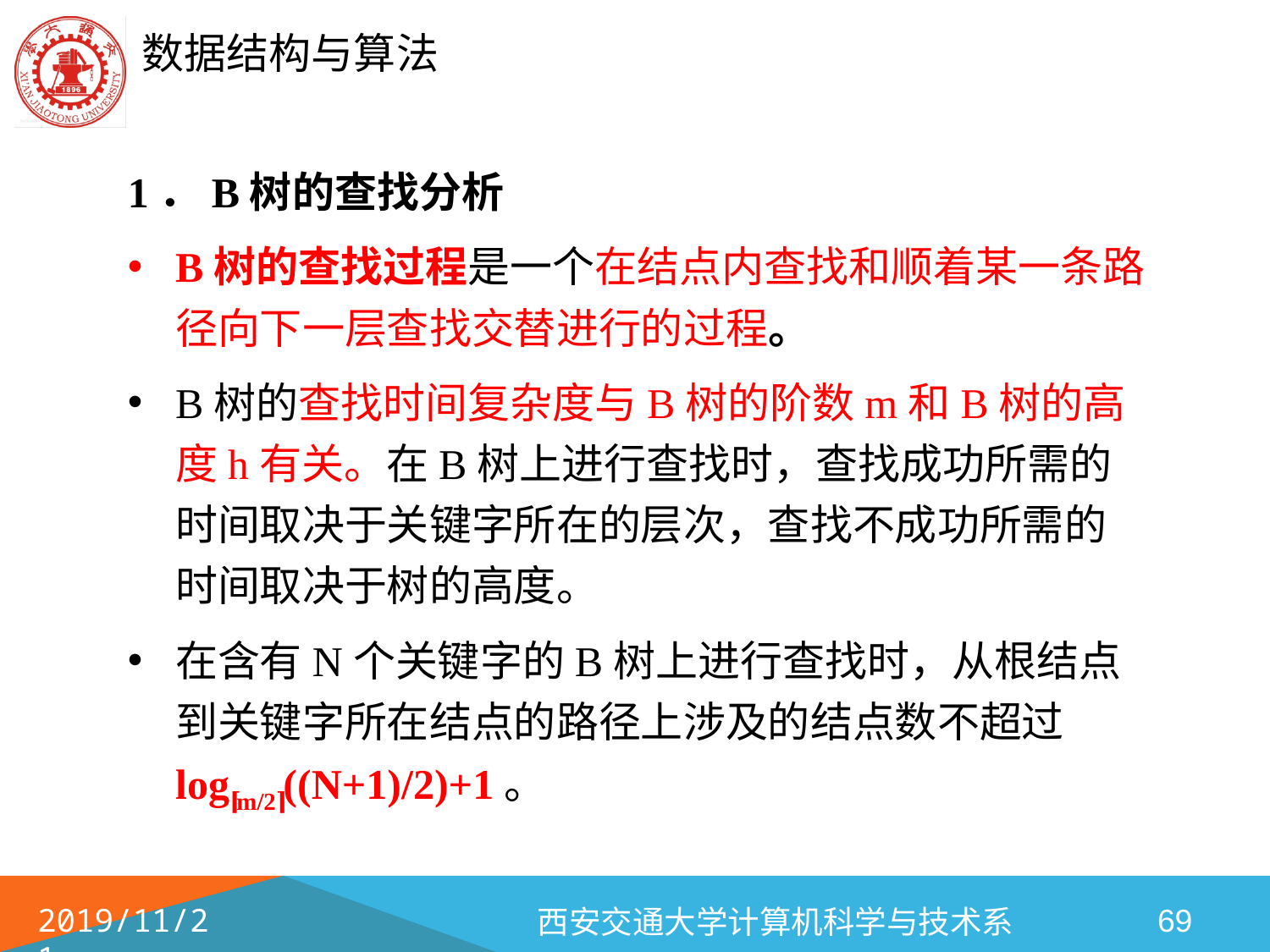

1．B树的查找分析
B树的查找过程是一个在结点内查找和顺着某一条路径向下一层查找交替进行的过程。
B树的查找时间复杂度与B树的阶数m和B树的高度h有关。在B树上进行查找时，查找成功所需的时间取决于关键字所在的层次，查找不成功所需的时间取决于树的高度。
在含有N个关键字的B树上进行查找时，从根结点到关键字所在结点的路径上涉及的结点数不超过log⌈m/2⌉((N+1)/2)+1。